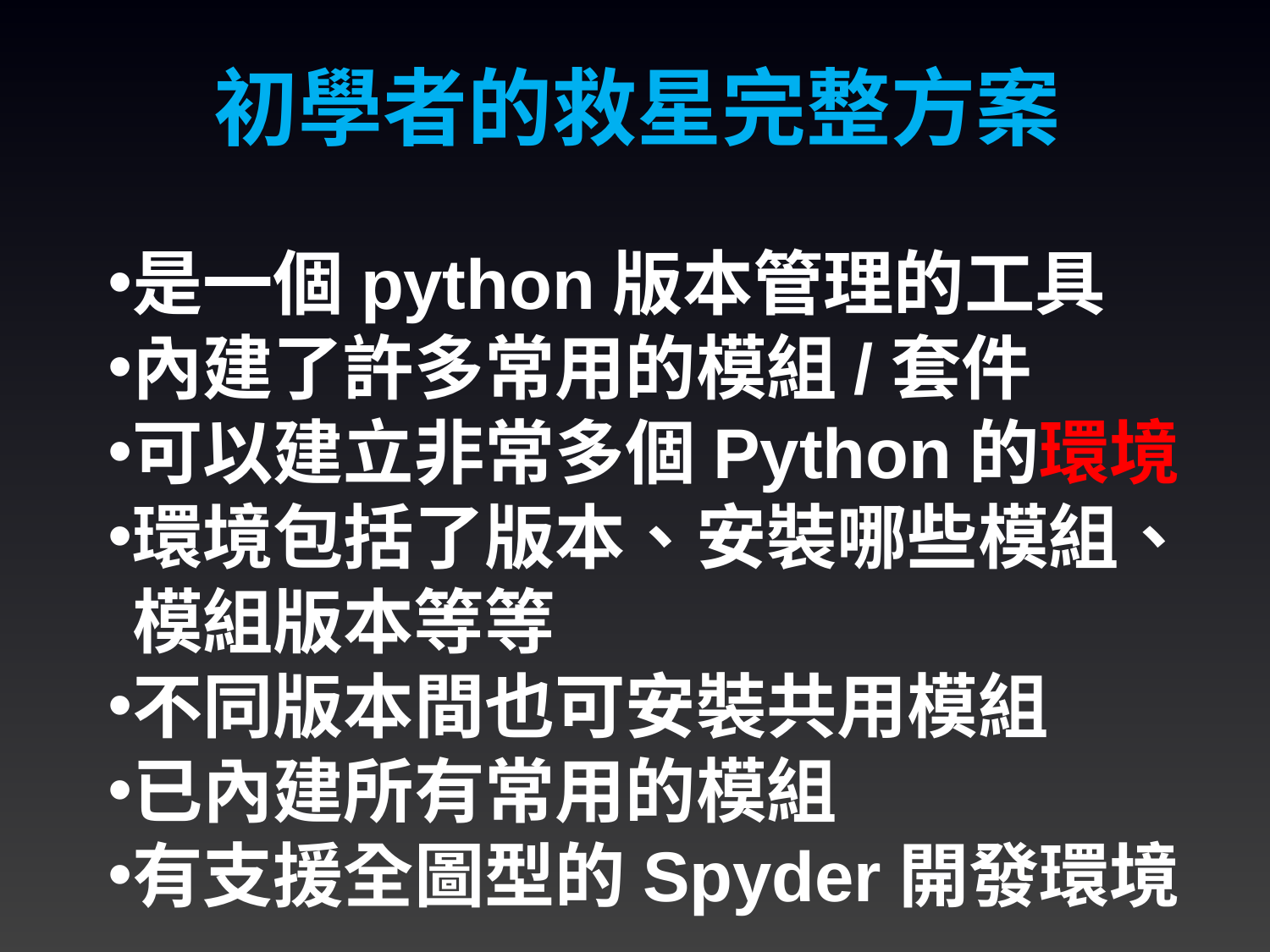

初學者的救星完整方案
是一個python版本管理的工具
內建了許多常用的模組/套件
可以建立非常多個Python的環境
環境包括了版本、安裝哪些模組、模組版本等等
不同版本間也可安裝共用模組
已內建所有常用的模組
有支援全圖型的Spyder開發環境